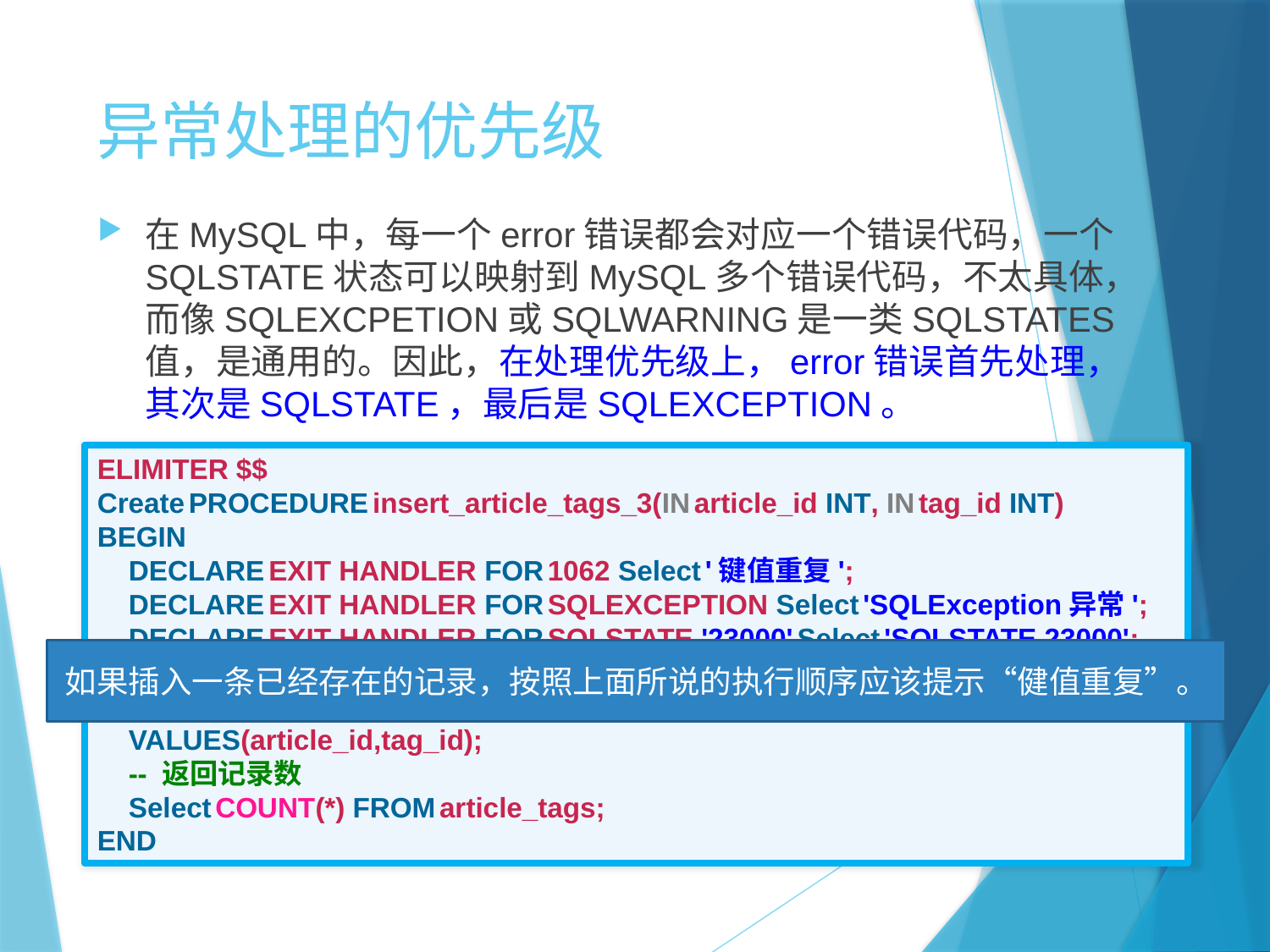

# 异常处理的优先级
在MySQL中，每一个error错误都会对应一个错误代码，一个SQLSTATE状态可以映射到MySQL多个错误代码，不太具体，而像SQLEXCPETION或SQLWARNING是一类SQLSTATES值，是通用的。因此，在处理优先级上，error错误首先处理，其次是SQLSTATE，最后是SQLEXCEPTION。
ELIMITER $$
Create PROCEDURE insert_article_tags_3(IN article_id INT, IN tag_id INT)
BEGIN
    DECLARE EXIT HANDLER FOR 1062 Select '键值重复';
    DECLARE EXIT HANDLER FOR SQLEXCEPTION Select 'SQLException异常';
    DECLARE EXIT HANDLER FOR SQLSTATE '23000' Select 'SQLSTATE 23000';
    -- 插入记录
    Insert INTO article_tags(article_id,tag_id)
    VALUES(article_id,tag_id);
    -- 返回记录数
    Select COUNT(*) FROM article_tags;
END
如果插入一条已经存在的记录，按照上面所说的执行顺序应该提示“健值重复”。